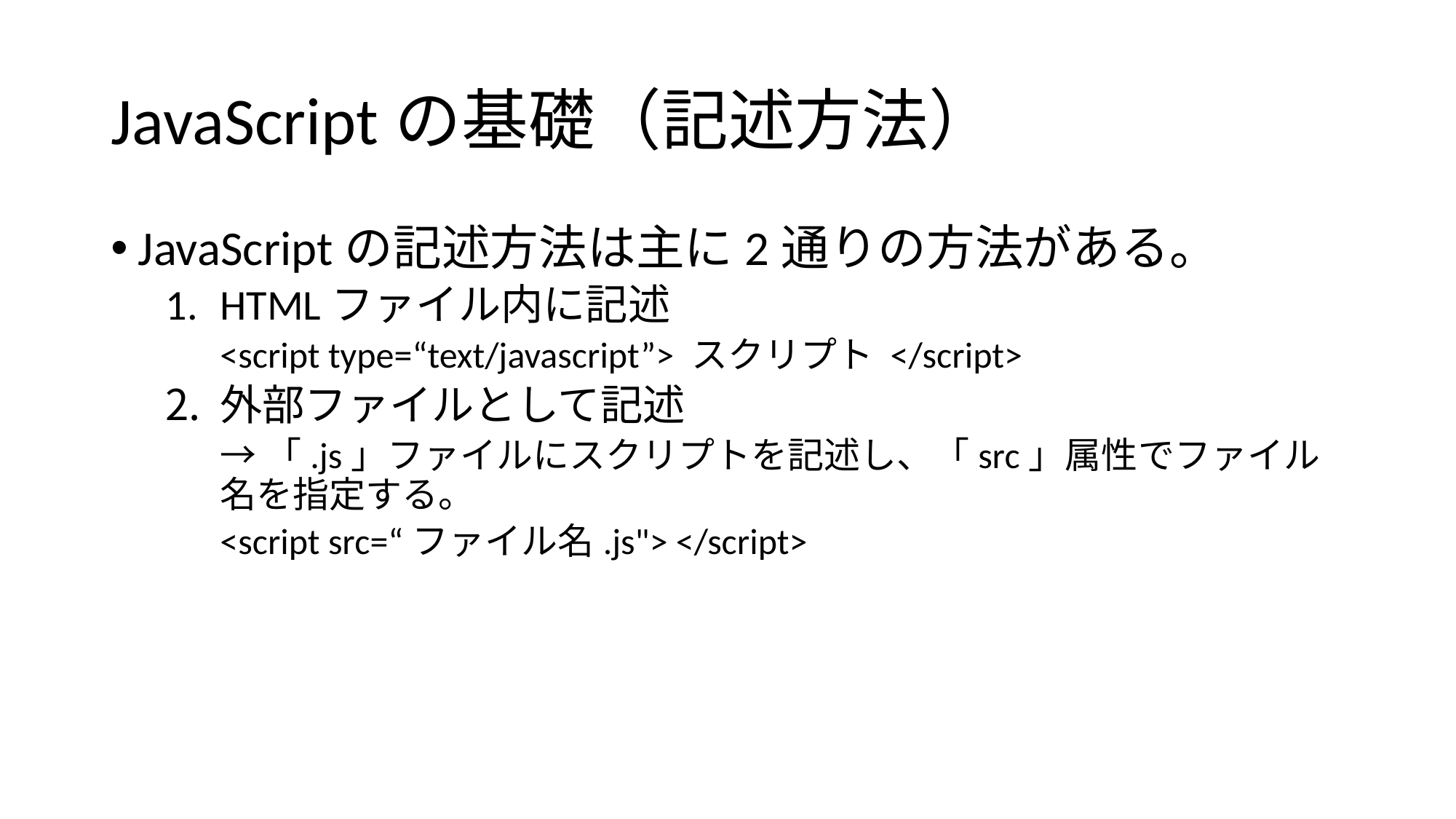

# JavaScriptの基礎（記述方法）
JavaScriptの記述方法は主に2通りの方法がある。
HTMLファイル内に記述
<script type=“text/javascript”> スクリプト </script>
外部ファイルとして記述
→「.js」ファイルにスクリプトを記述し、「src」属性でファイル名を指定する。
<script src=“ファイル名.js"> </script>